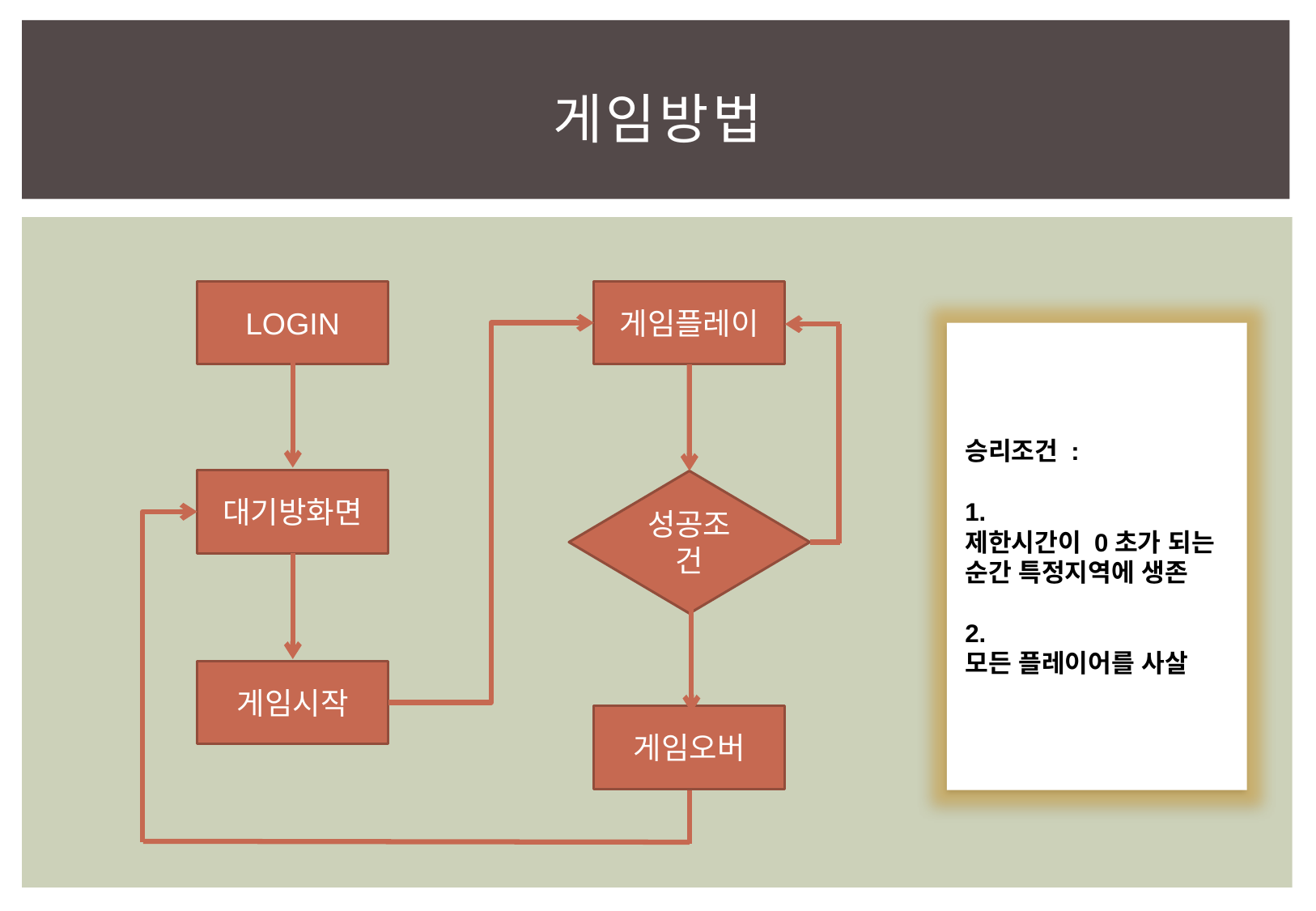

# 게임방법
LOGIN
게임플레이
승리조건 :

1.
제한시간이 0초가 되는 순간 특정지역에 생존

2.
모든 플레이어를 사살
대기방화면
성공조건
게임시작
게임오버